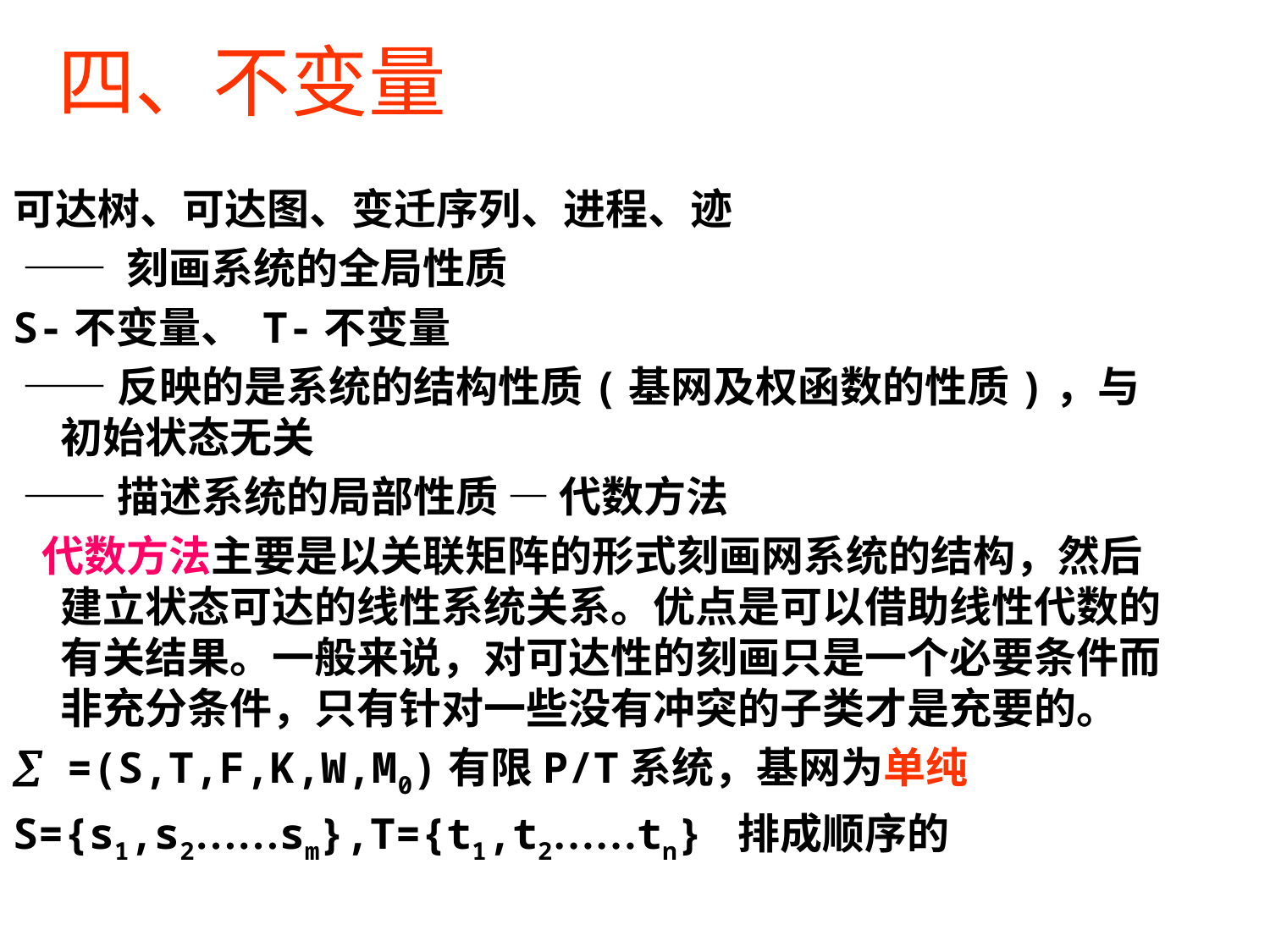

# 四、不变量
可达树、可达图、变迁序列、进程、迹
 —— 刻画系统的全局性质
S-不变量、 T-不变量
 ——反映的是系统的结构性质(基网及权函数的性质)，与初始状态无关
 ——描述系统的局部性质 — 代数方法
  代数方法主要是以关联矩阵的形式刻画网系统的结构，然后建立状态可达的线性系统关系。优点是可以借助线性代数的有关结果。一般来说，对可达性的刻画只是一个必要条件而非充分条件，只有针对一些没有冲突的子类才是充要的。
∑ =(S,T,F,K,W,M0)有限P/T系统，基网为单纯
S={s1,s2……sm},T={t1,t2……tn} 排成顺序的